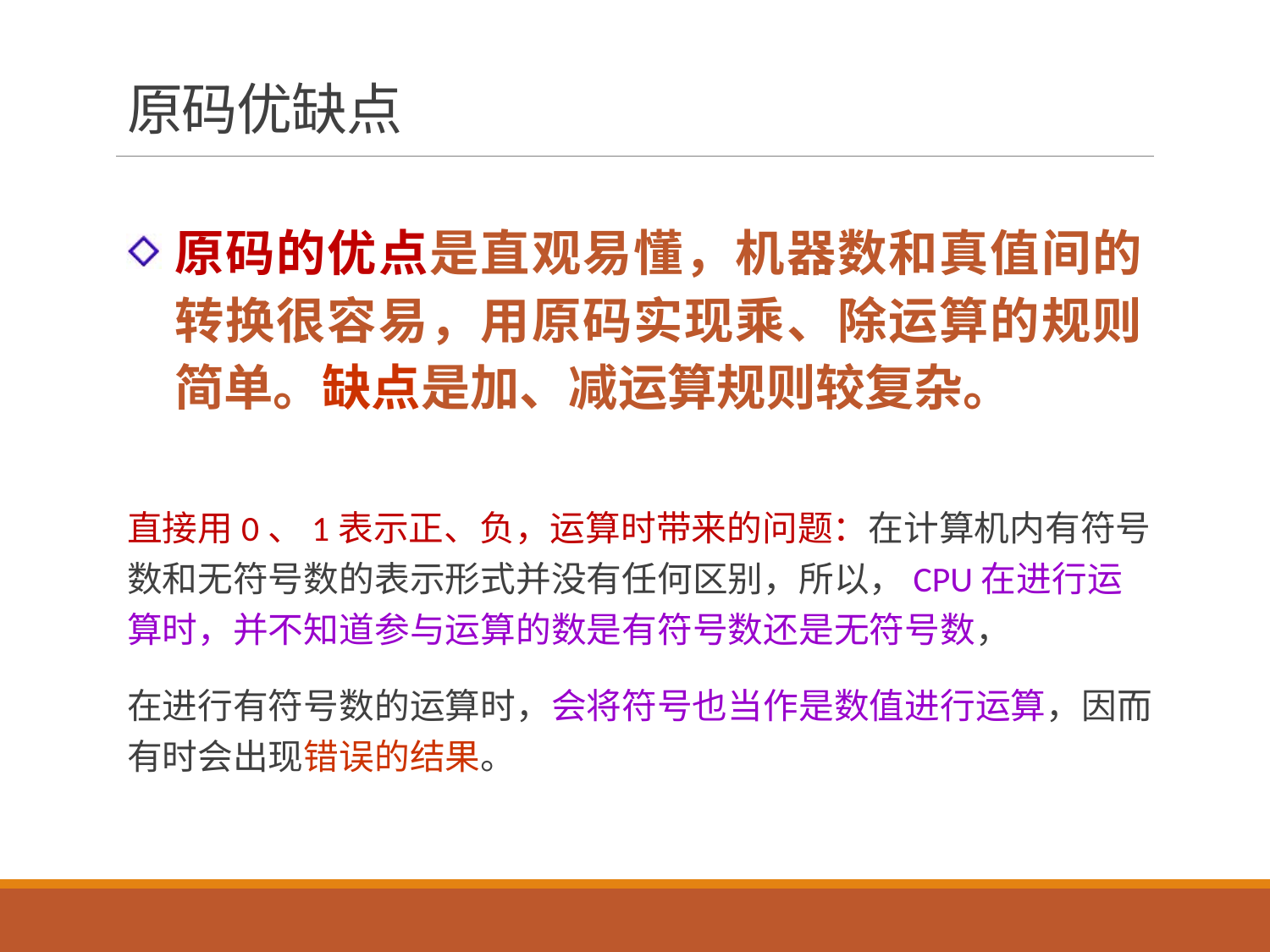

# 原码优缺点
原码的优点是直观易懂，机器数和真值间的转换很容易，用原码实现乘、除运算的规则简单。缺点是加、减运算规则较复杂。
直接用0、1表示正、负，运算时带来的问题：在计算机内有符号数和无符号数的表示形式并没有任何区别，所以，CPU在进行运算时，并不知道参与运算的数是有符号数还是无符号数，
在进行有符号数的运算时，会将符号也当作是数值进行运算，因而有时会出现错误的结果。